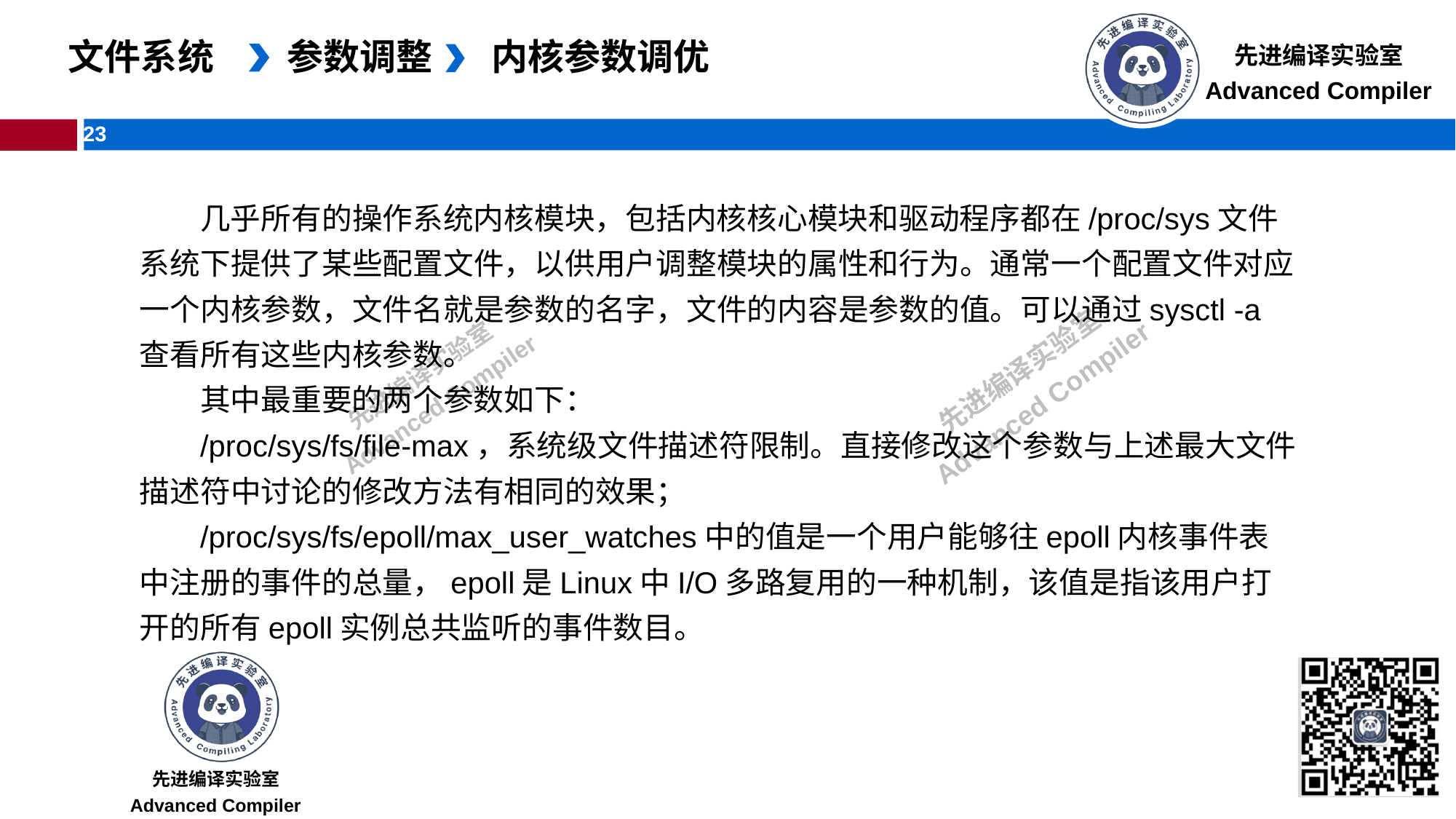

文件系统
参数调整
内核参数调优

几乎所有的操作系统内核模块，包括内核核心模块和驱动程序都在/proc/sys文件系统下提供了某些配置文件，以供用户调整模块的属性和行为。通常一个配置文件对应一个内核参数，文件名就是参数的名字，文件的内容是参数的值。可以通过sysctl -a查看所有这些内核参数。
其中最重要的两个参数如下：
/proc/sys/fs/file-max，系统级文件描述符限制。直接修改这个参数与上述最大文件描述符中讨论的修改方法有相同的效果；
/proc/sys/fs/epoll/max_user_watches中的值是一个用户能够往epoll内核事件表中注册的事件的总量，epoll是Linux中I/O多路复用的一种机制，该值是指该用户打开的所有epoll实例总共监听的事件数目。